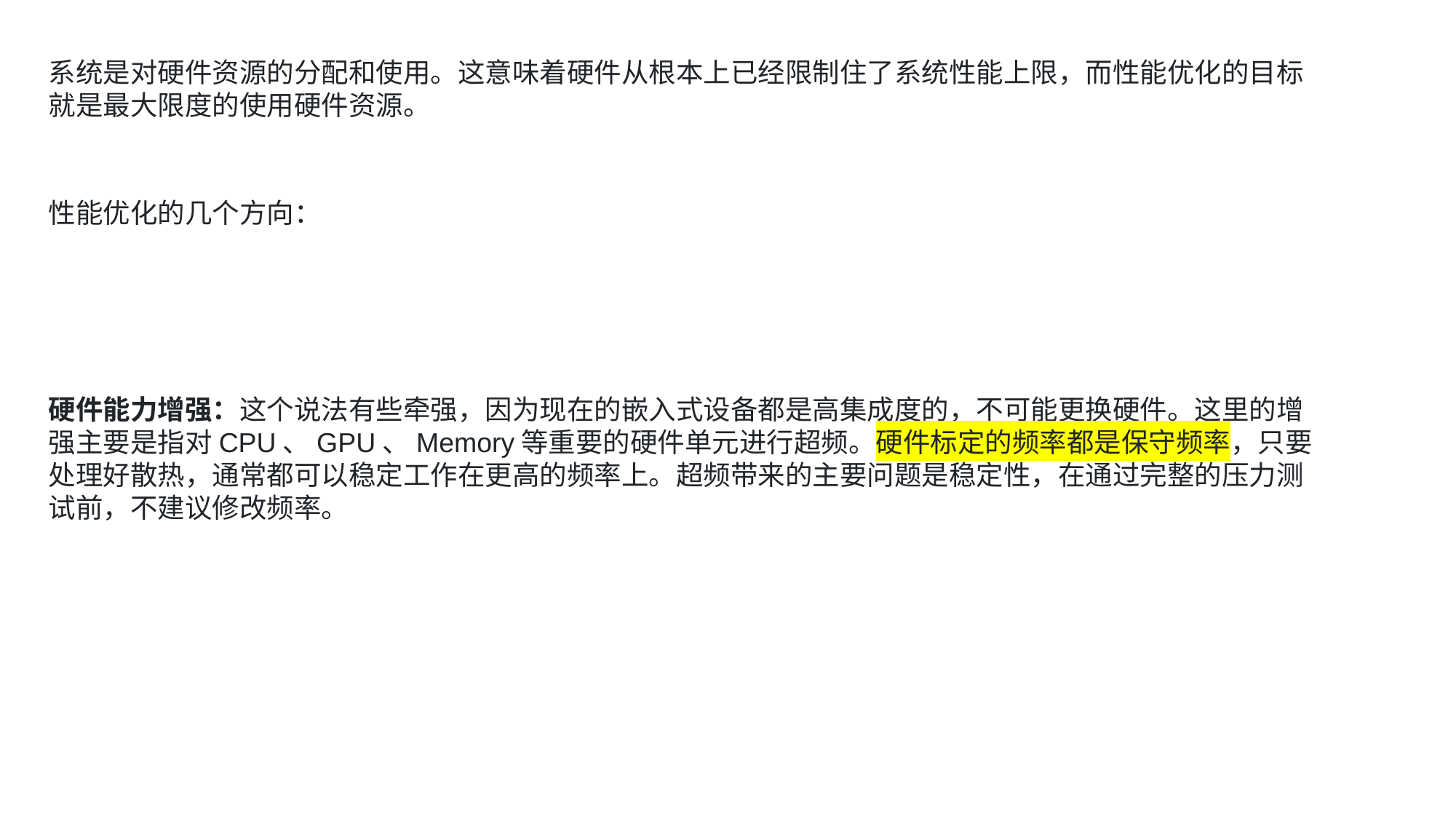

系统是对硬件资源的分配和使用。这意味着硬件从根本上已经限制住了系统性能上限，而性能优化的目标就是最大限度的使用硬件资源。
性能优化的几个方向：

硬件能力增强：这个说法有些牵强，因为现在的嵌入式设备都是高集成度的，不可能更换硬件。这里的增强主要是指对CPU、GPU、Memory等重要的硬件单元进行超频。硬件标定的频率都是保守频率，只要处理好散热，通常都可以稳定工作在更高的频率上。超频带来的主要问题是稳定性，在通过完整的压力测试前，不建议修改频率。